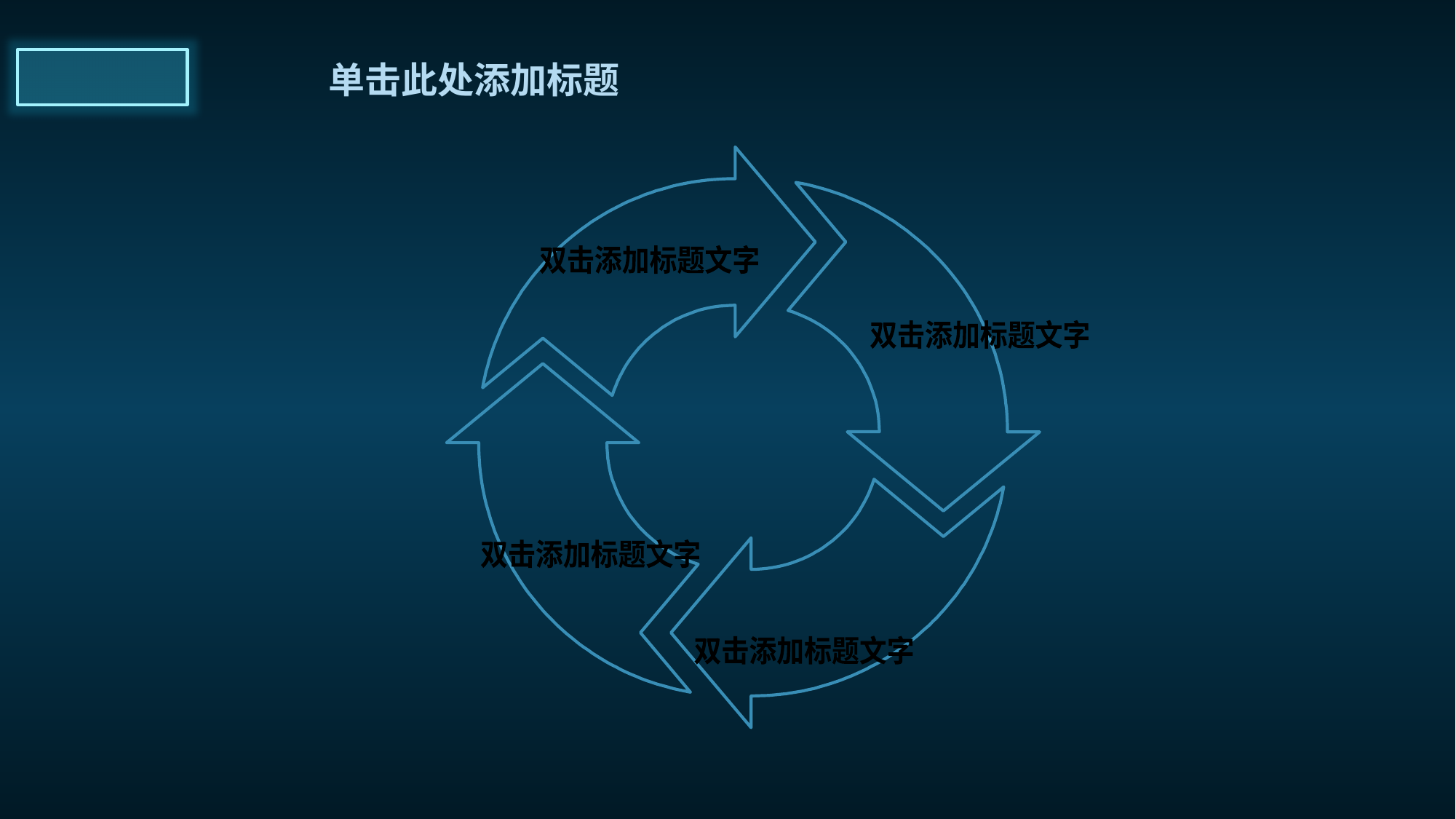

单击此处添加标题

双击添加标题文字
双击添加标题文字
双击添加标题文字
双击添加标题文字